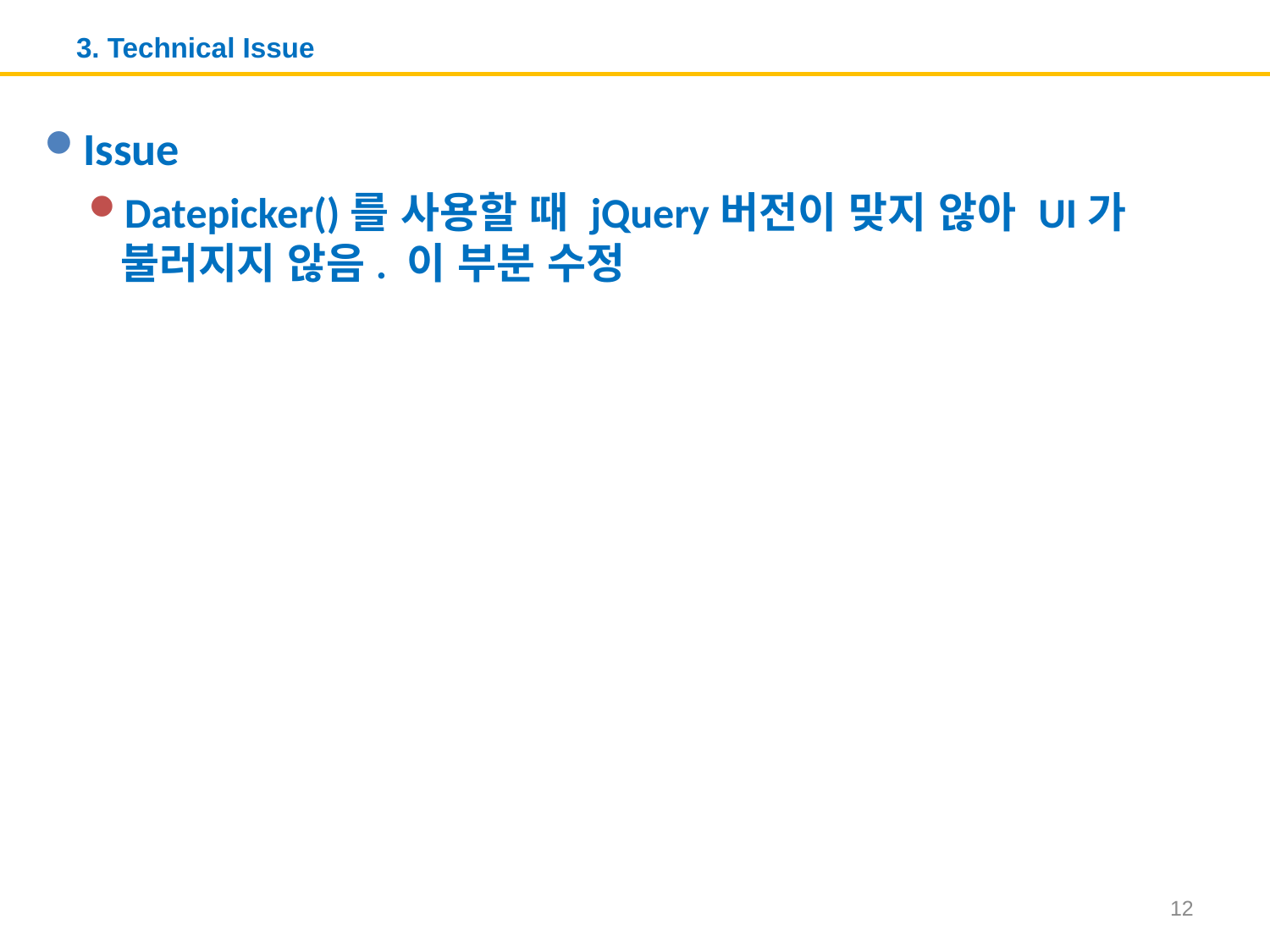

# 3. Technical Issue
Issue
Datepicker()를 사용할 때 jQuery버전이 맞지 않아 UI가 불러지지 않음. 이 부분 수정

12